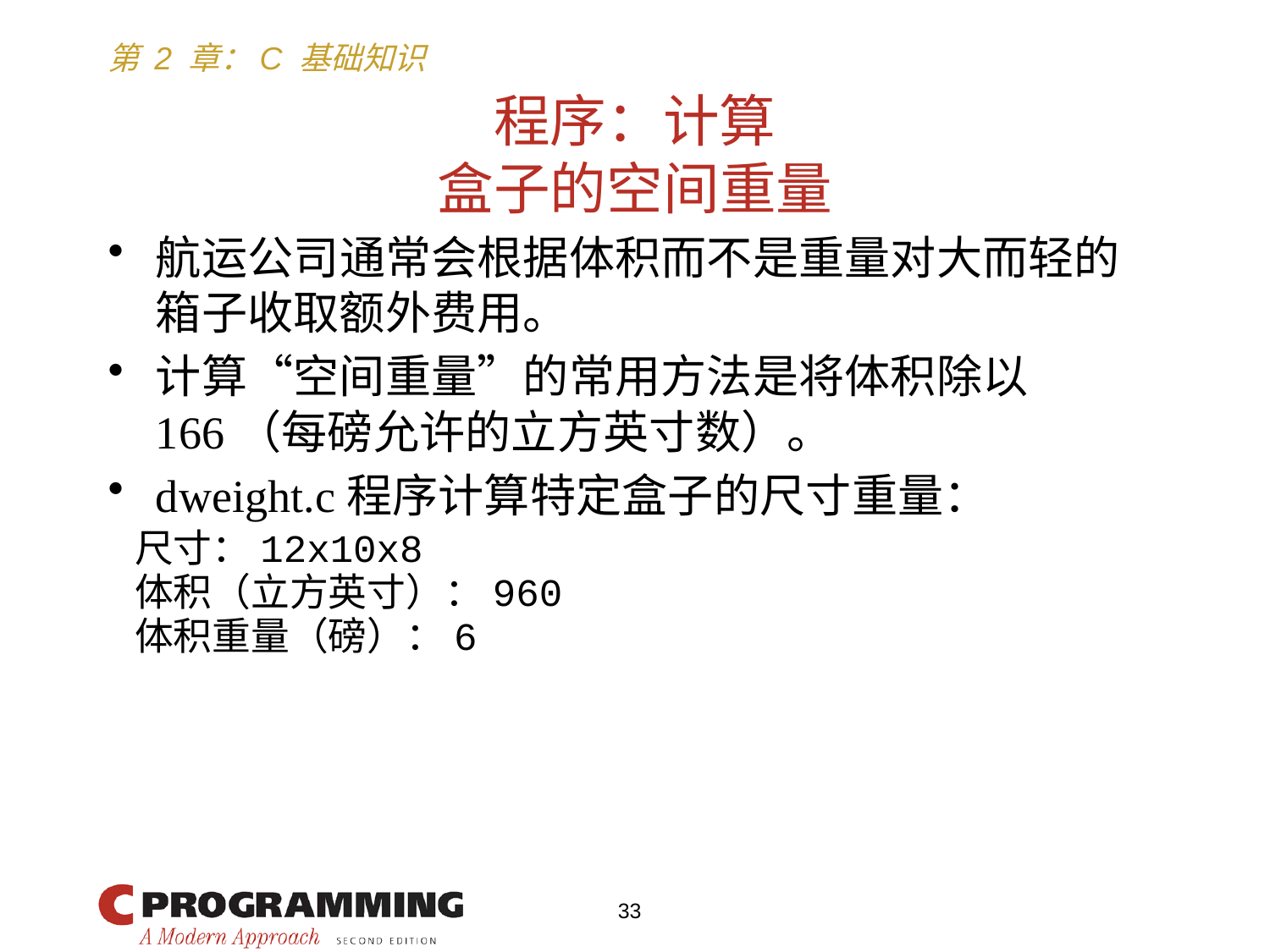

# 程序：计算 盒子的空间重量
航运公司通常会根据体积而不是重量对大而轻的箱子收取额外费用。
计算“空间重量”的常用方法是将体积除以 166（每磅允许的立方英寸数）。
dweight.c程序计算特定盒子的尺寸重量：
  尺寸：12x10x8
  体积（立方英寸）：960
  体积重量（磅）：6

33